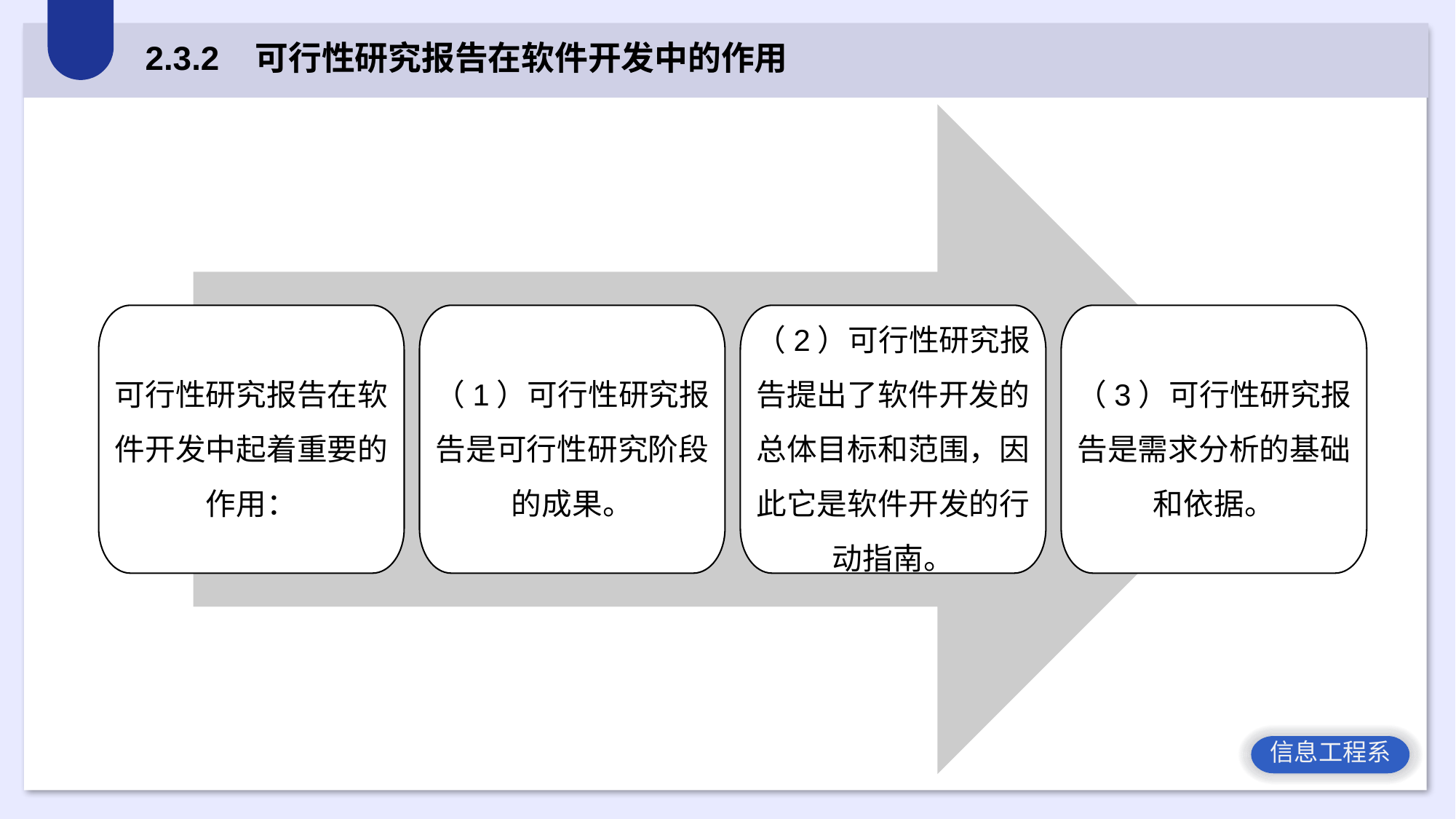

2.3.2   可行性研究报告在软件开发中的作用

可行性研究报告在软件开发中起着重要的作用：
（1）可行性研究报告是可行性研究阶段的成果。
（2）可行性研究报告提出了软件开发的总体目标和范围，因此它是软件开发的行动指南。
（3）可行性研究报告是需求分析的基础和依据。